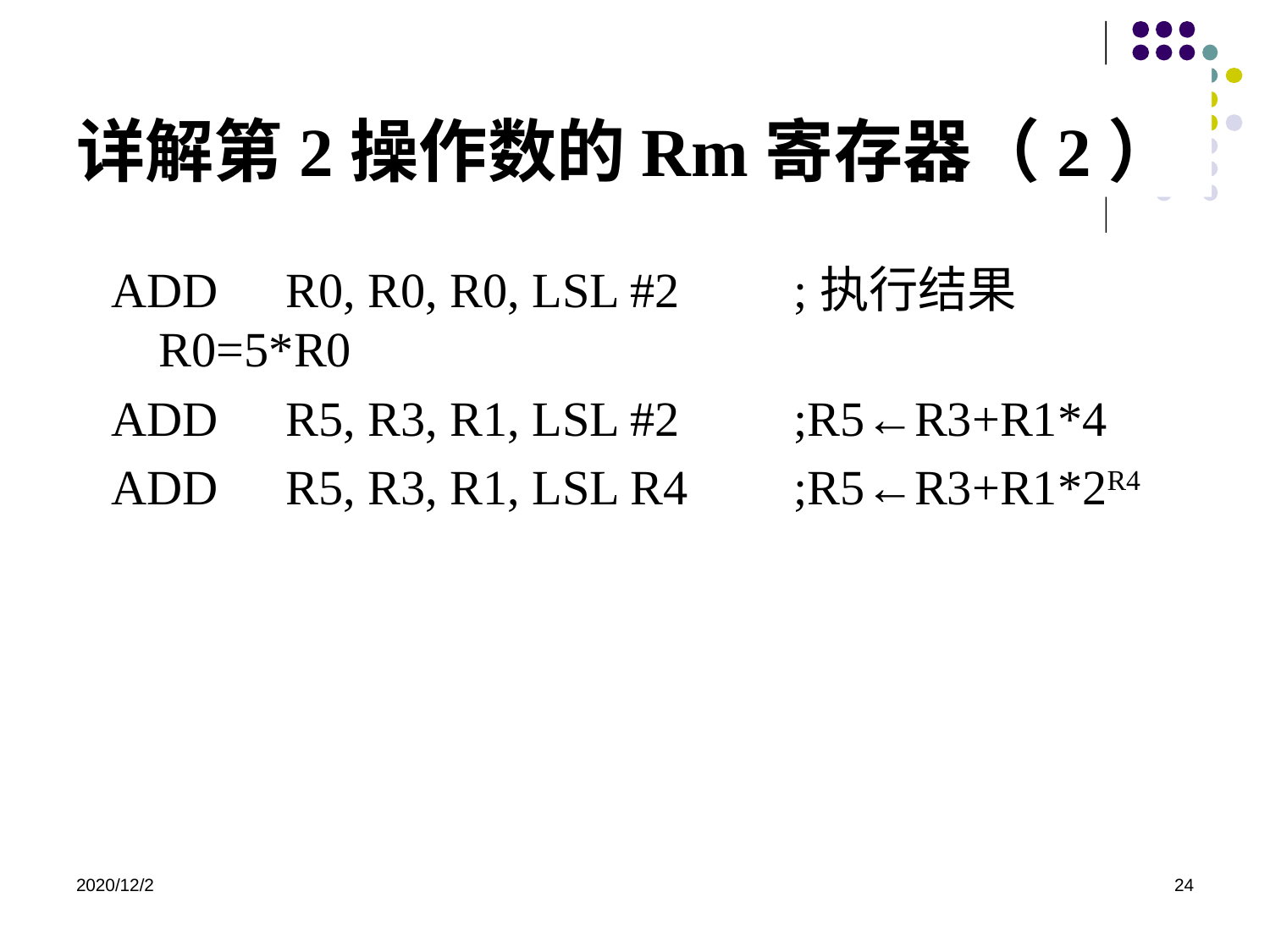

# 详解第2操作数的Rm寄存器（2）
ADD	R0, R0, R0, LSL #2	;执行结果R0=5*R0
ADD	R5, R3, R1, LSL #2	;R5←R3+R1*4
ADD	R5, R3, R1, LSL R4	;R5←R3+R1*2R4
2020/12/2
24